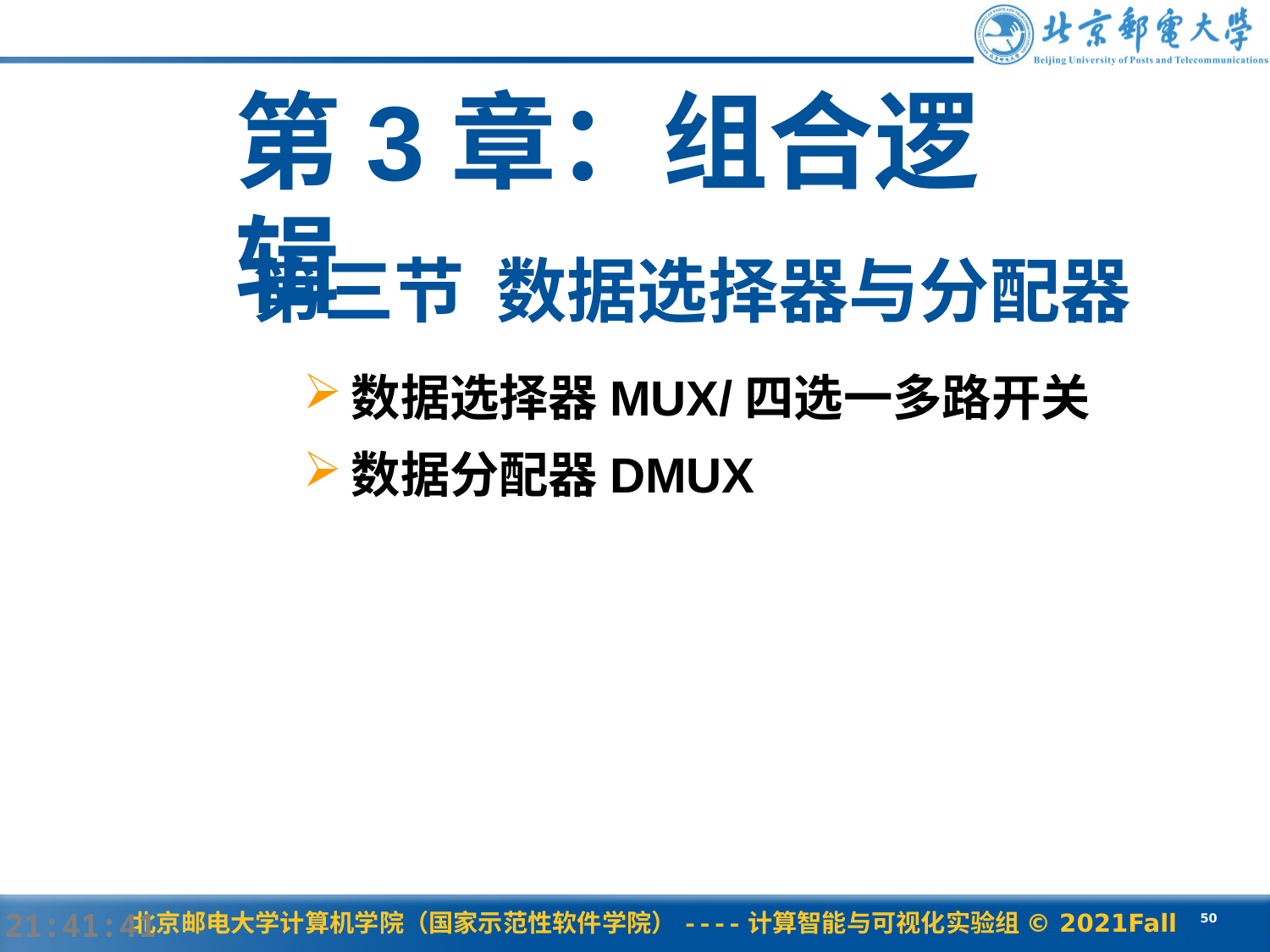

第3章：组合逻辑
# 第三节  数据选择器与分配器
数据选择器MUX/四选一多路开关
数据分配器DMUX